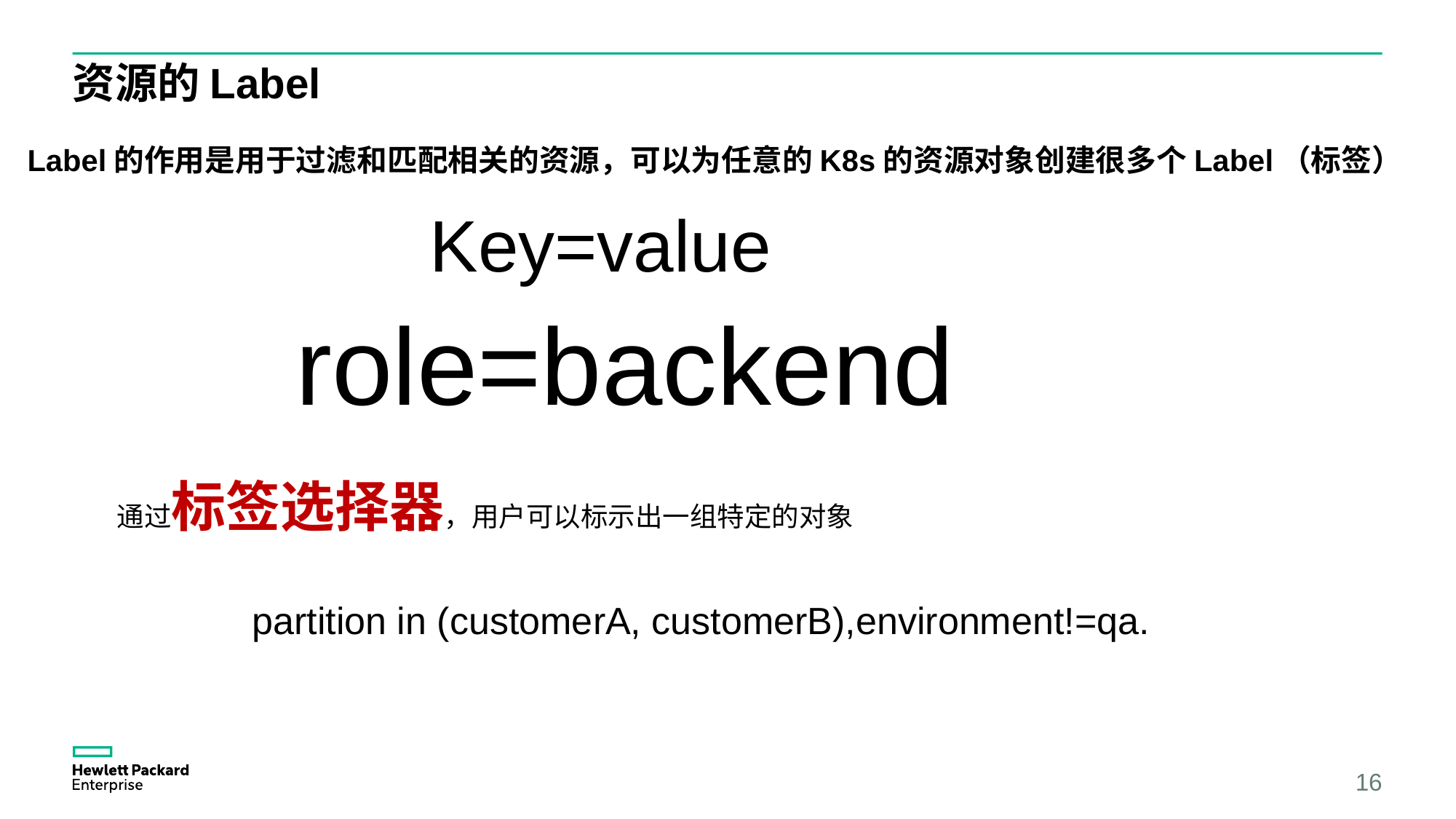

# 资源的Label
Label的作用是用于过滤和匹配相关的资源，可以为任意的K8s的资源对象创建很多个Label（标签）
Key=value
role=backend
通过标签选择器，用户可以标示出一组特定的对象
partition in (customerA, customerB),environment!=qa.
16